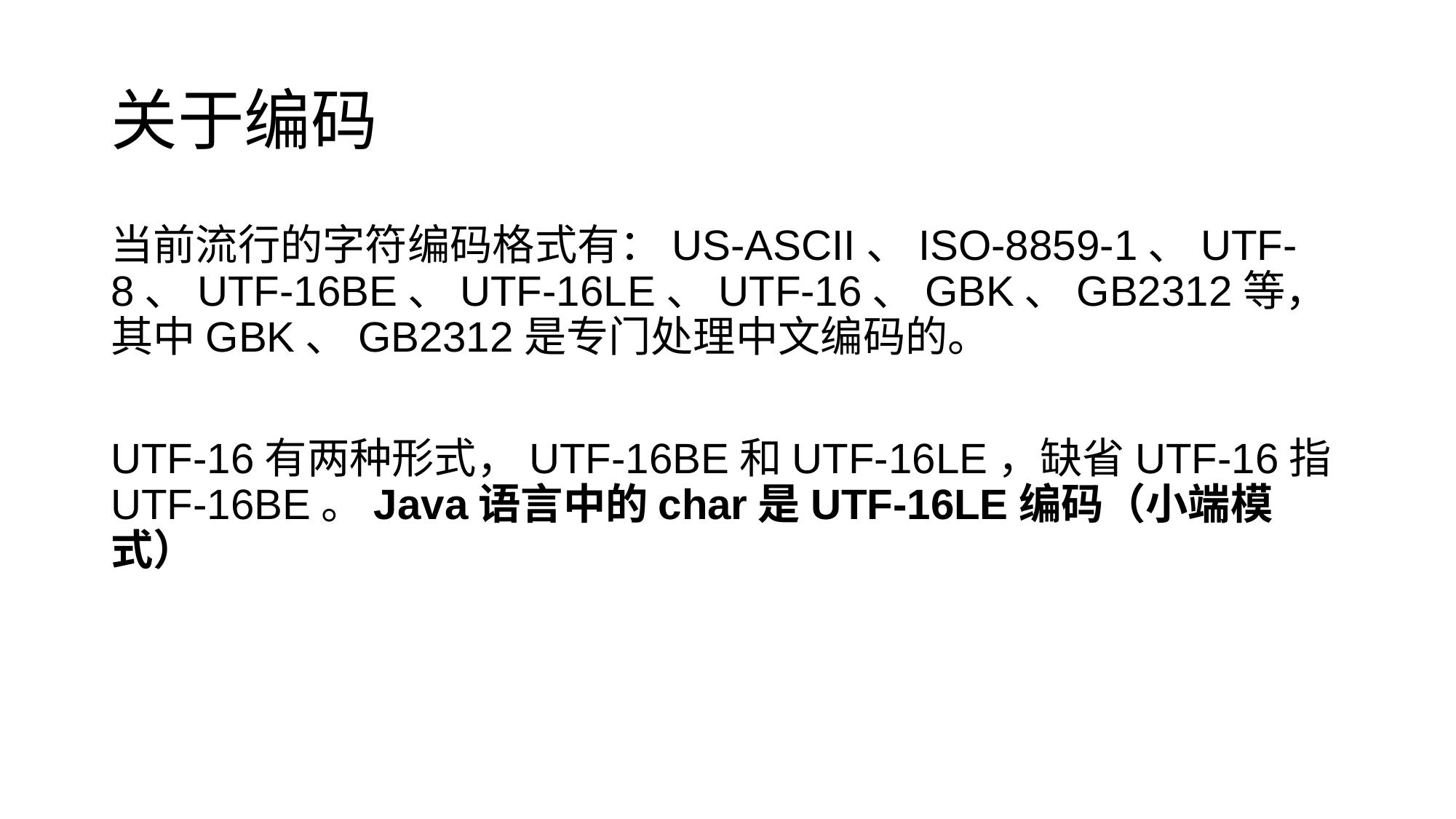

# 关于编码
当前流行的字符编码格式有：US-ASCII、ISO-8859-1、UTF-8、UTF-16BE、UTF-16LE、UTF-16、GBK、GB2312等，其中GBK、GB2312是专门处理中文编码的。

UTF-16有两种形式，UTF-16BE和UTF-16LE，缺省UTF-16指UTF-16BE。Java语言中的char是UTF-16LE编码（小端模式）